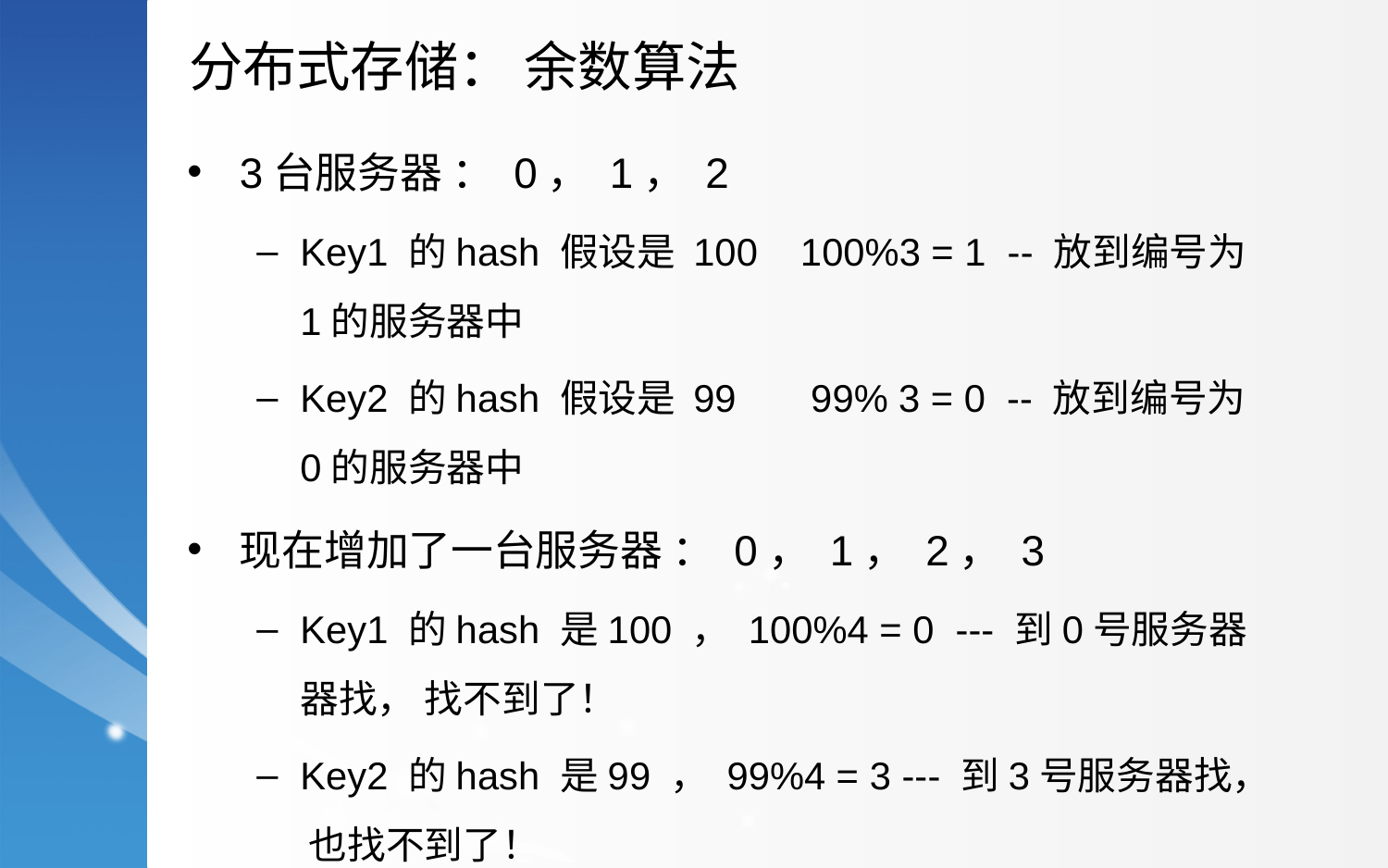

分布式存储： 余数算法
3台服务器 ： 0， 1， 2
Key1 的hash 假设是 100    100%3 = 1  -- 放到编号为1的服务器中
Key2 的hash 假设是 99       99% 3 = 0  -- 放到编号为0的服务器中
现在增加了一台服务器 ： 0， 1， 2， 3
Key1 的hash 是100 ， 100%4 = 0  --- 到0号服务器器找， 找不到了！
Key2 的hash 是99 ， 99%4 = 3 --- 到3号服务器找， 也找不到了！